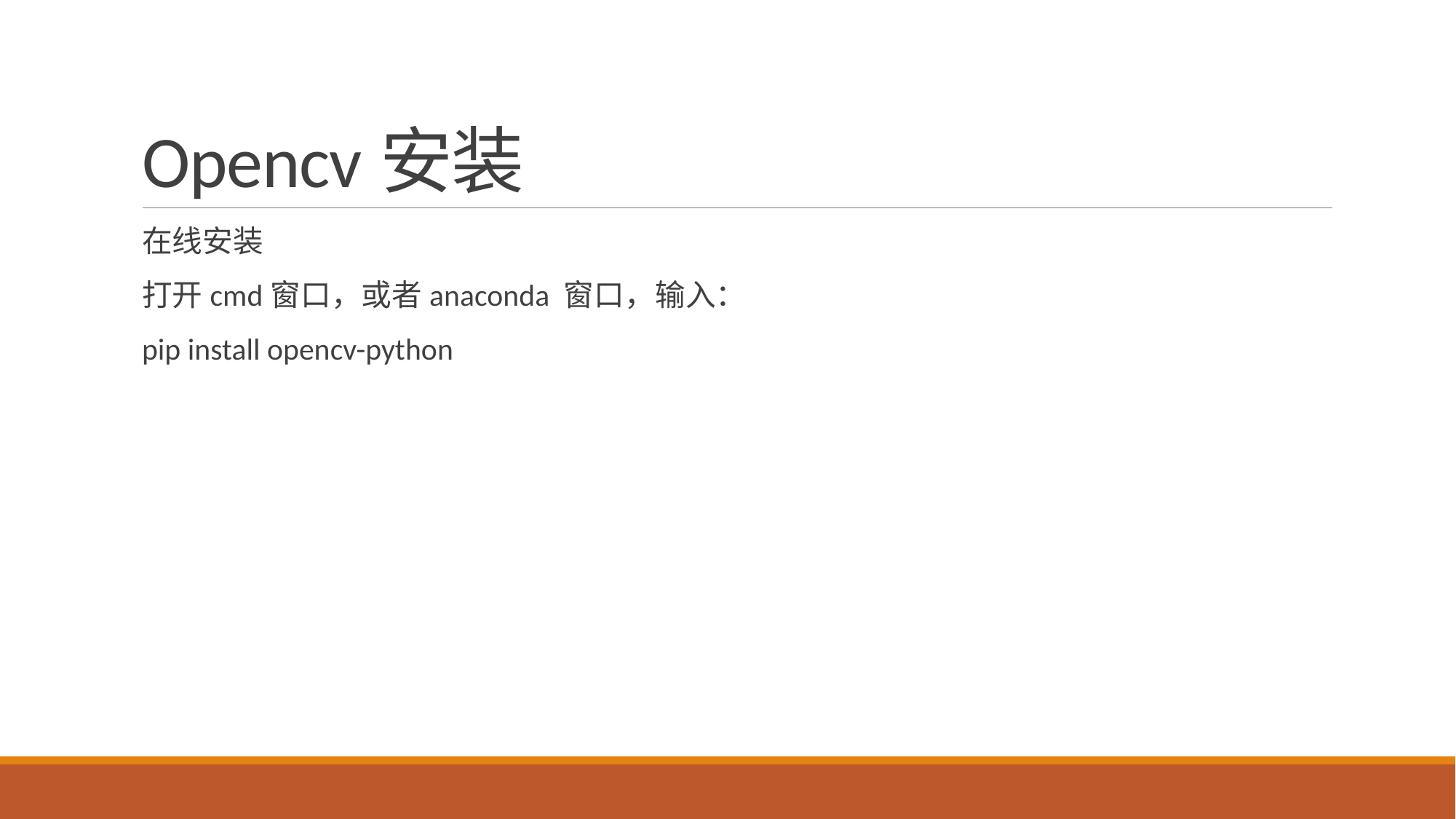

# Opencv安装
在线安装
打开cmd窗口，或者anaconda 窗口，输入：
pip install opencv-python